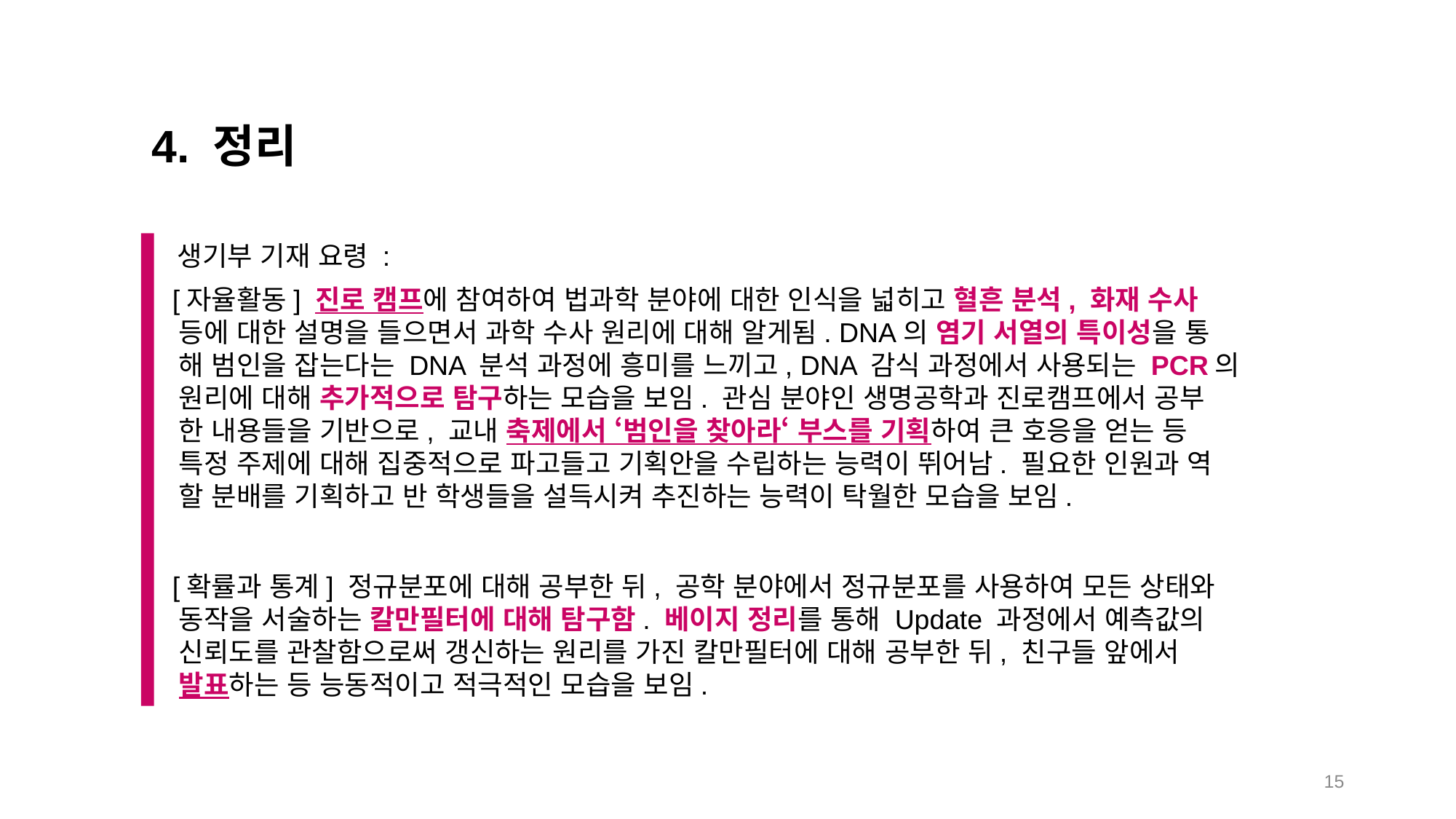

4. 정리

 [자율활동] 진로 캠프에 참여하여 법과학 분야에 대한 인식을 넓히고 혈흔 분석, 화재 수사
 등에 대한 설명을 들으면서 과학 수사 원리에 대해 알게됨. DNA의 염기 서열의 특이성을 통
 해 범인을 잡는다는 DNA 분석 과정에 흥미를 느끼고, DNA 감식 과정에서 사용되는 PCR의
 원리에 대해 추가적으로 탐구하는 모습을 보임. 관심 분야인 생명공학과 진로캠프에서 공부
 한 내용들을 기반으로, 교내 축제에서 ‘범인을 찾아라‘ 부스를 기획하여 큰 호응을 얻는 등
 특정 주제에 대해 집중적으로 파고들고 기획안을 수립하는 능력이 뛰어남. 필요한 인원과 역
 할 분배를 기획하고 반 학생들을 설득시켜 추진하는 능력이 탁월한 모습을 보임.
 생기부 기재 요령 :
 [확률과 통계] 정규분포에 대해 공부한 뒤, 공학 분야에서 정규분포를 사용하여 모든 상태와
 동작을 서술하는 칼만필터에 대해 탐구함. 베이지 정리를 통해 Update 과정에서 예측값의
 신뢰도를 관찰함으로써 갱신하는 원리를 가진 칼만필터에 대해 공부한 뒤, 친구들 앞에서
 발표하는 등 능동적이고 적극적인 모습을 보임.
15